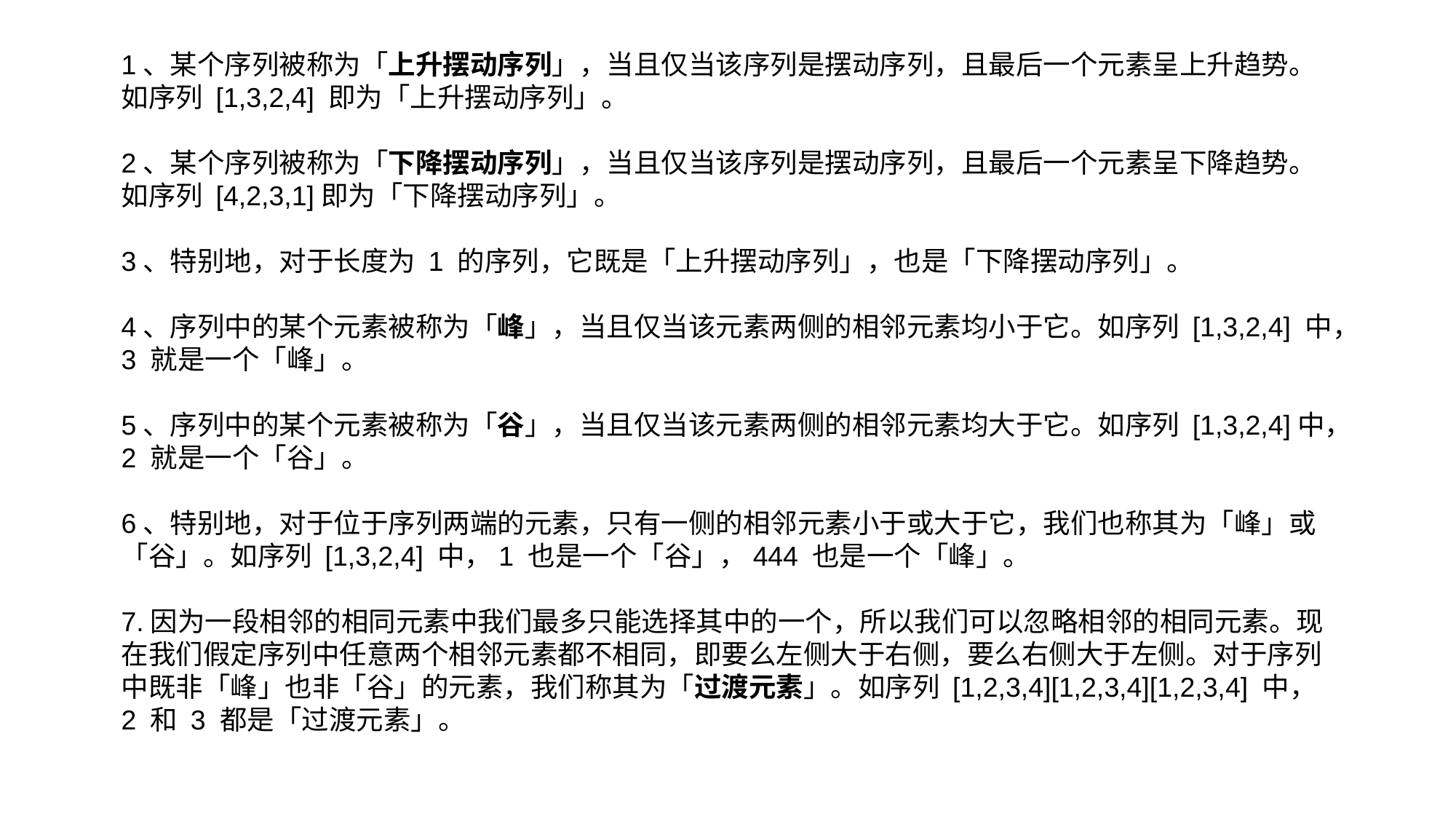

1、某个序列被称为「上升摆动序列」，当且仅当该序列是摆动序列，且最后一个元素呈上升趋势。如序列 [1,3,2,4] 即为「上升摆动序列」。

2、某个序列被称为「下降摆动序列」，当且仅当该序列是摆动序列，且最后一个元素呈下降趋势。如序列 [4,2,3,1]即为「下降摆动序列」。

3、特别地，对于长度为 1 的序列，它既是「上升摆动序列」，也是「下降摆动序列」。

4、序列中的某个元素被称为「峰」，当且仅当该元素两侧的相邻元素均小于它。如序列 [1,3,2,4] 中，3 就是一个「峰」。

5、序列中的某个元素被称为「谷」，当且仅当该元素两侧的相邻元素均大于它。如序列 [1,3,2,4]中，2 就是一个「谷」。

6、特别地，对于位于序列两端的元素，只有一侧的相邻元素小于或大于它，我们也称其为「峰」或「谷」。如序列 [1,3,2,4] 中，1 也是一个「谷」，444 也是一个「峰」。

7.因为一段相邻的相同元素中我们最多只能选择其中的一个，所以我们可以忽略相邻的相同元素。现在我们假定序列中任意两个相邻元素都不相同，即要么左侧大于右侧，要么右侧大于左侧。对于序列中既非「峰」也非「谷」的元素，我们称其为「过渡元素」。如序列 [1,2,3,4][1,2,3,4][1,2,3,4] 中，2 和 3 都是「过渡元素」。